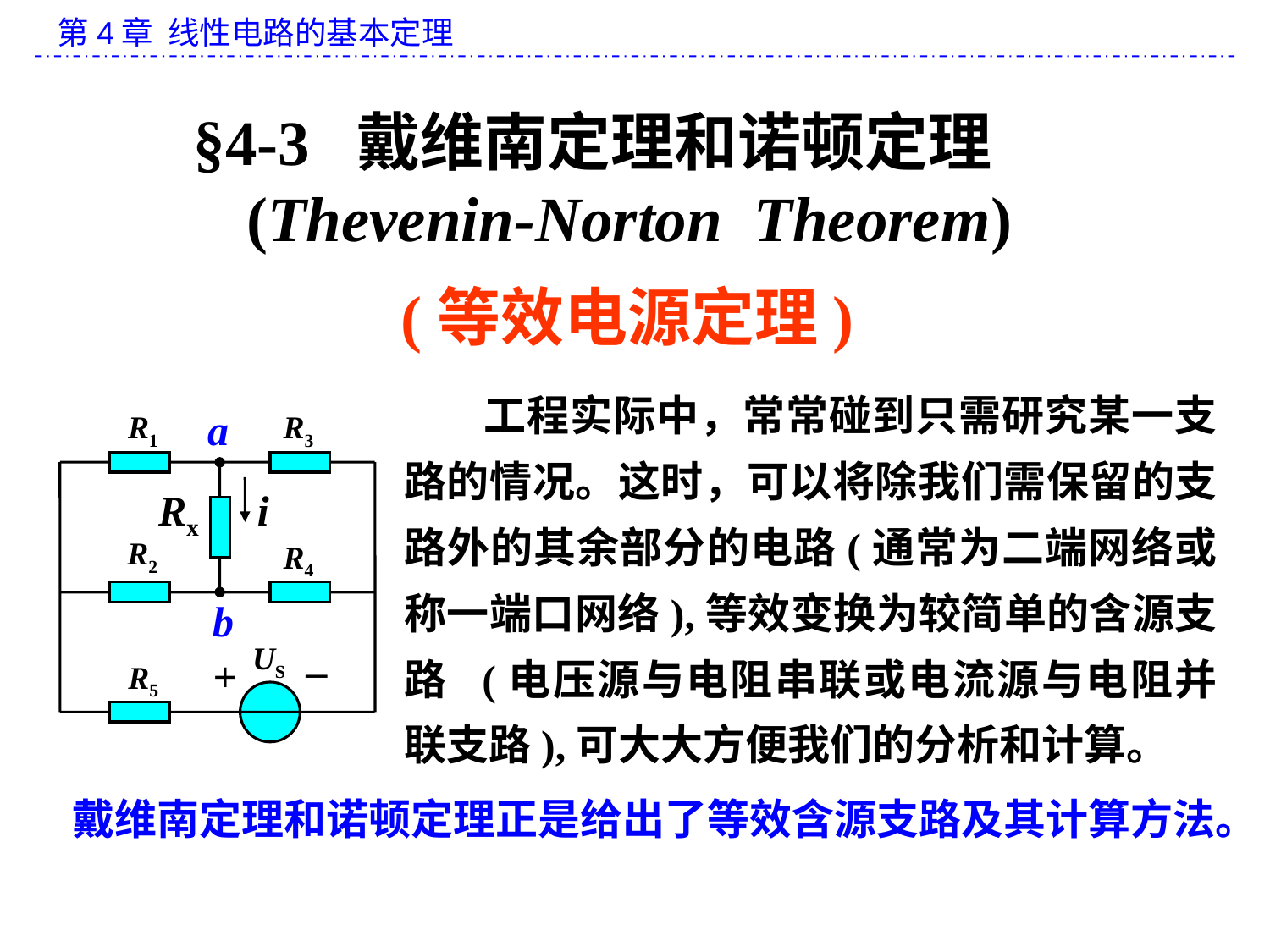

§4-3  戴维南定理和诺顿定理      (Thevenin-Norton  Theorem)
(等效电源定理)
工程实际中，常常碰到只需研究某一支路的情况。这时，可以将除我们需保留的支路外的其余部分的电路(通常为二端网络或称一端口网络),等效变换为较简单的含源支路  (电压源与电阻串联或电流源与电阻并联支路),可大大方便我们的分析和计算。
a
R1
R3

Rx

i

R2
R4

b

_
US
+
R5

戴维南定理和诺顿定理正是给出了等效含源支路及其计算方法。